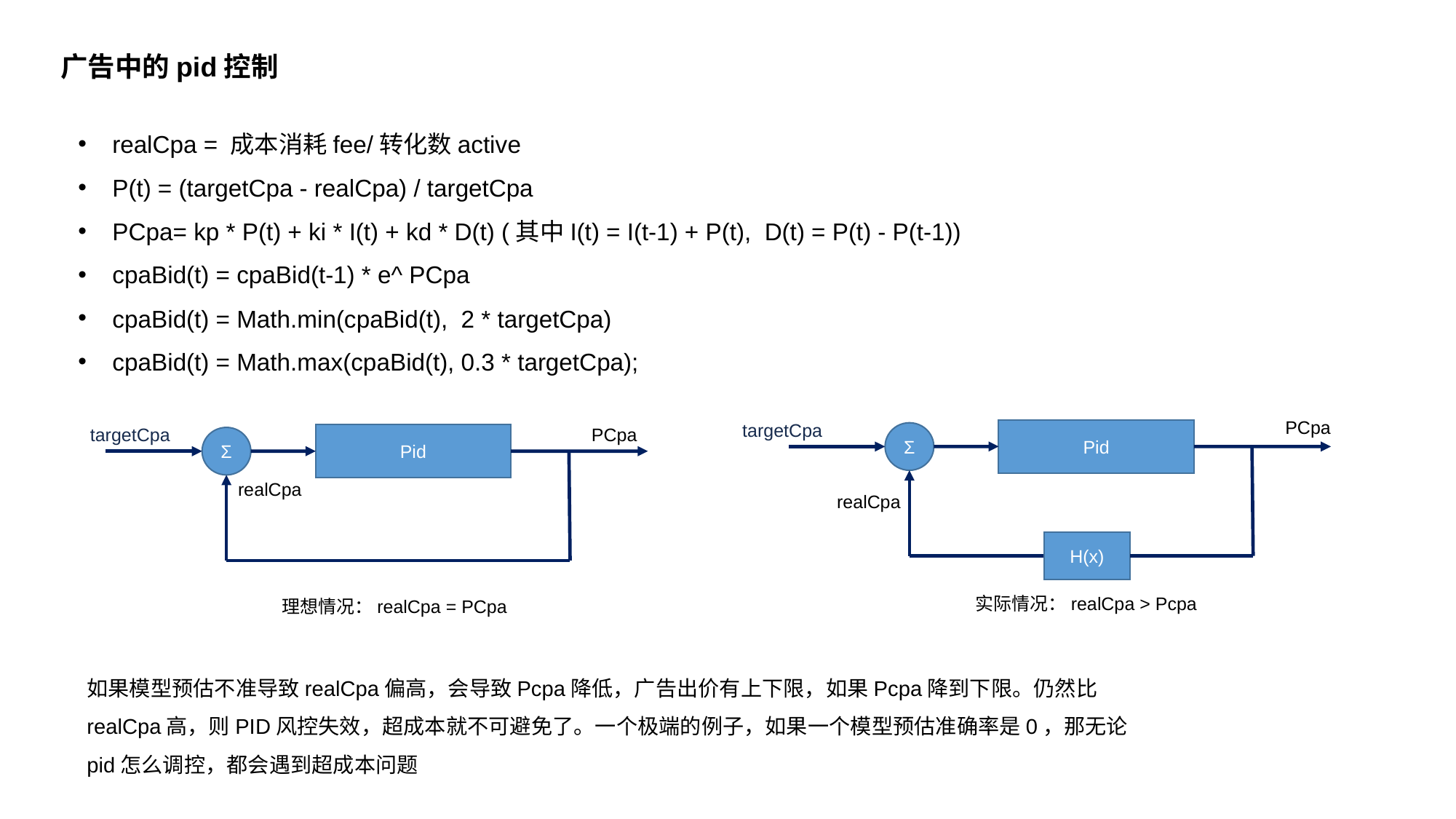

广告中的pid控制
realCpa = 成本消耗fee/转化数active
P(t) = (targetCpa - realCpa) / targetCpa
PCpa= kp * P(t) + ki * I(t) + kd * D(t) (其中I(t) = I(t-1) + P(t),  D(t) = P(t) - P(t-1))
cpaBid(t) = cpaBid(t-1) * e^ PCpa
cpaBid(t) = Math.min(cpaBid(t),  2 * targetCpa)
cpaBid(t) = Math.max(cpaBid(t), 0.3 * targetCpa);

PCpa
targetCpa
targetCpa
PCpa
Pid
Σ
Pid
Σ
realCpa
realCpa
H(x)
实际情况：realCpa > Pcpa

理想情况：realCpa = PCpa
如果模型预估不准导致realCpa偏高，会导致Pcpa降低，广告出价有上下限，如果Pcpa降到下限。仍然比realCpa高，则PID风控失效，超成本就不可避免了。一个极端的例子，如果一个模型预估准确率是0，那无论pid怎么调控，都会遇到超成本问题